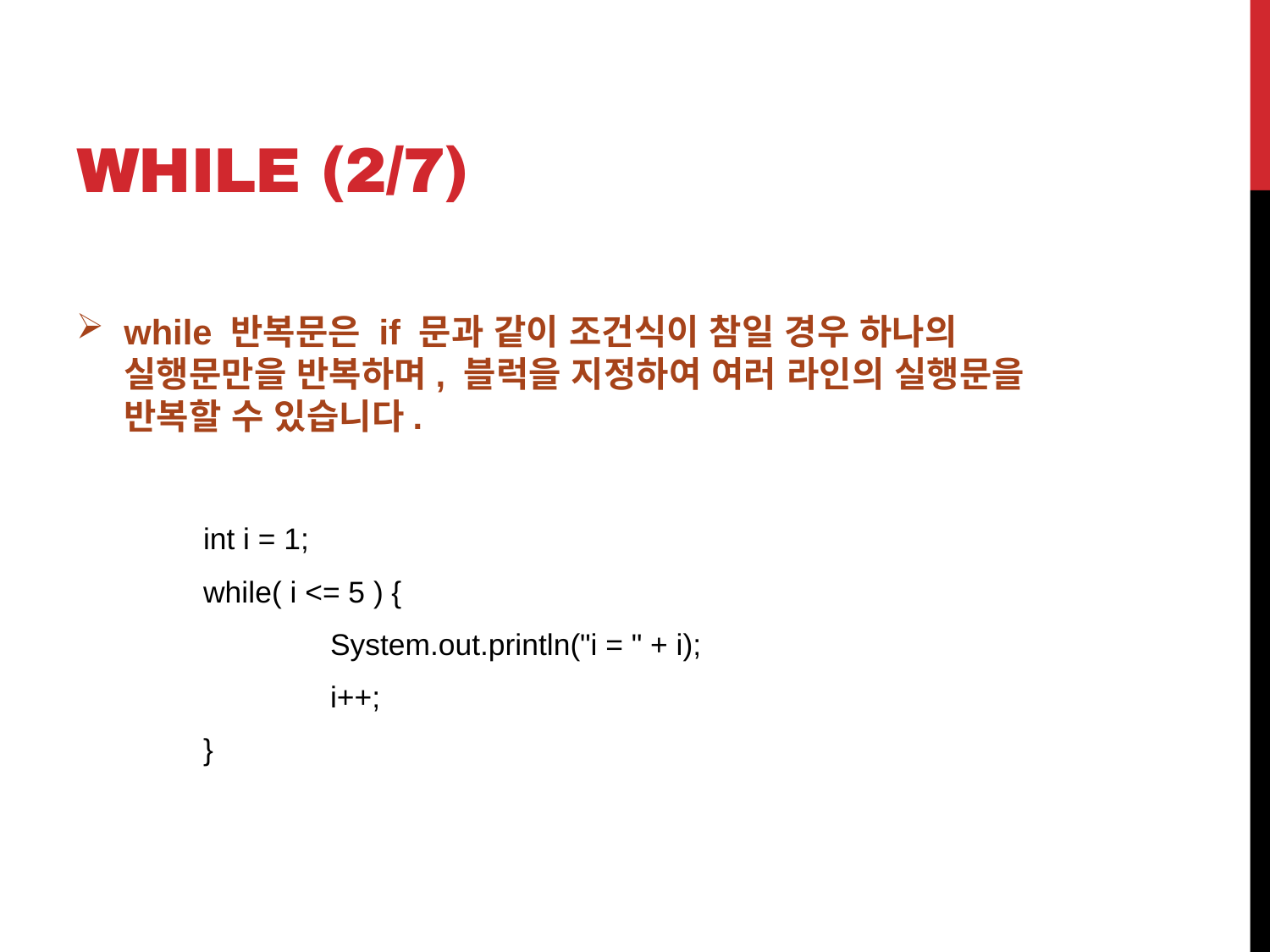

# while (2/7)

while 반복문은 if 문과 같이 조건식이 참일 경우 하나의
실행문만을 반복하며, 블럭을 지정하여 여러 라인의 실행문을
반복할 수 있습니다.

	int i = 1;
	while( i <= 5 ) {
		System.out.println("i = " + i);
		i++;
	}